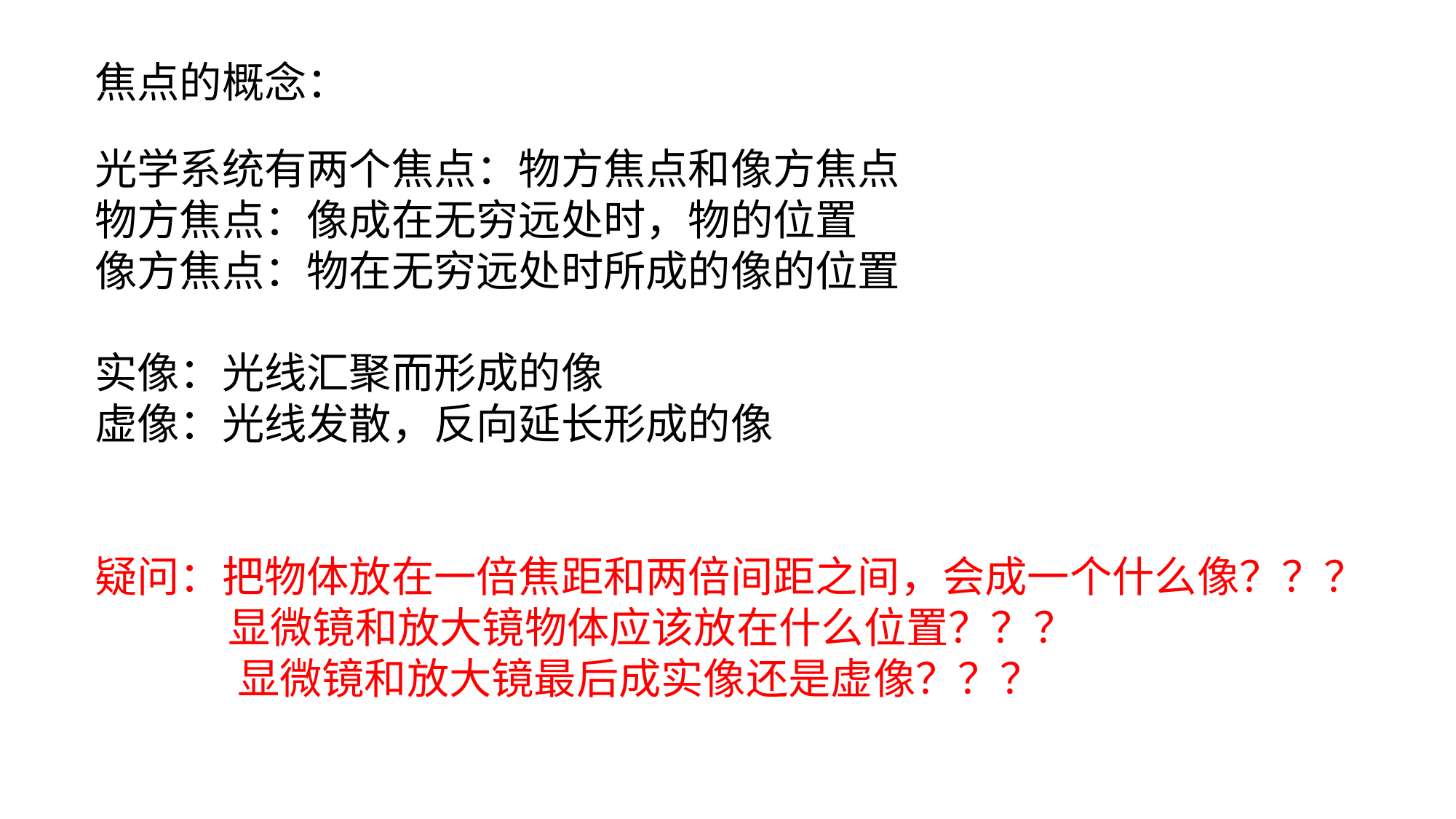

焦点的概念：
光学系统有两个焦点：物方焦点和像方焦点
物方焦点：像成在无穷远处时，物的位置
像方焦点：物在无穷远处时所成的像的位置

实像：光线汇聚而形成的像
虚像：光线发散，反向延长形成的像

疑问：把物体放在一倍焦距和两倍间距之间，会成一个什么像？？？
             显微镜和放大镜物体应该放在什么位置？？？
              显微镜和放大镜最后成实像还是虚像？？？